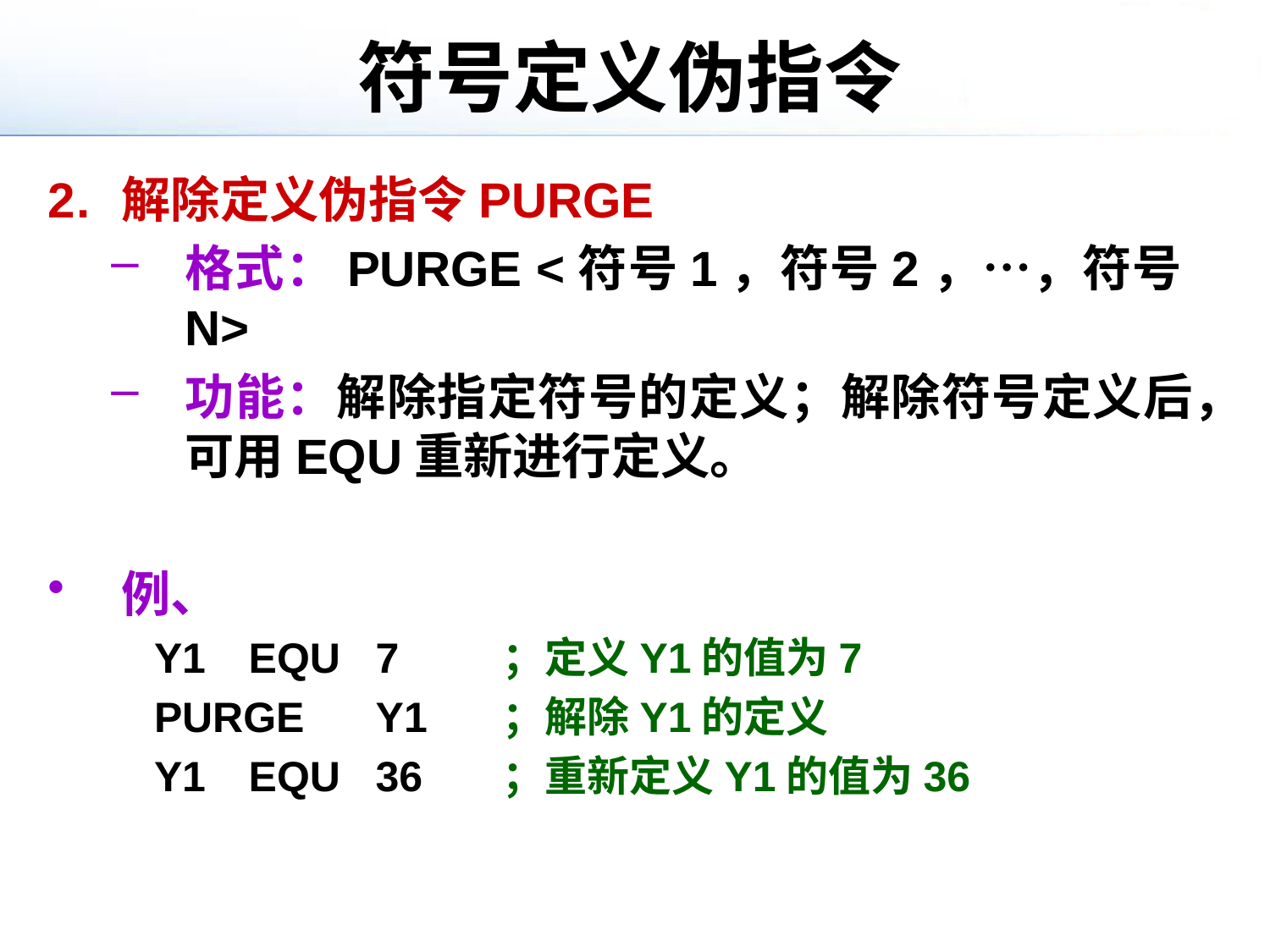

# 符号定义伪指令
解除定义伪指令PURGE
格式：PURGE <符号1，符号2，…，符号N>
功能：解除指定符号的定义；解除符号定义后，可用EQU重新进行定义。

例、
         Y1	EQU	7	；定义Y1的值为7
         PURGE	Y1	；解除Y1的定义
         Y1	EQU	36	；重新定义Y1的值为36